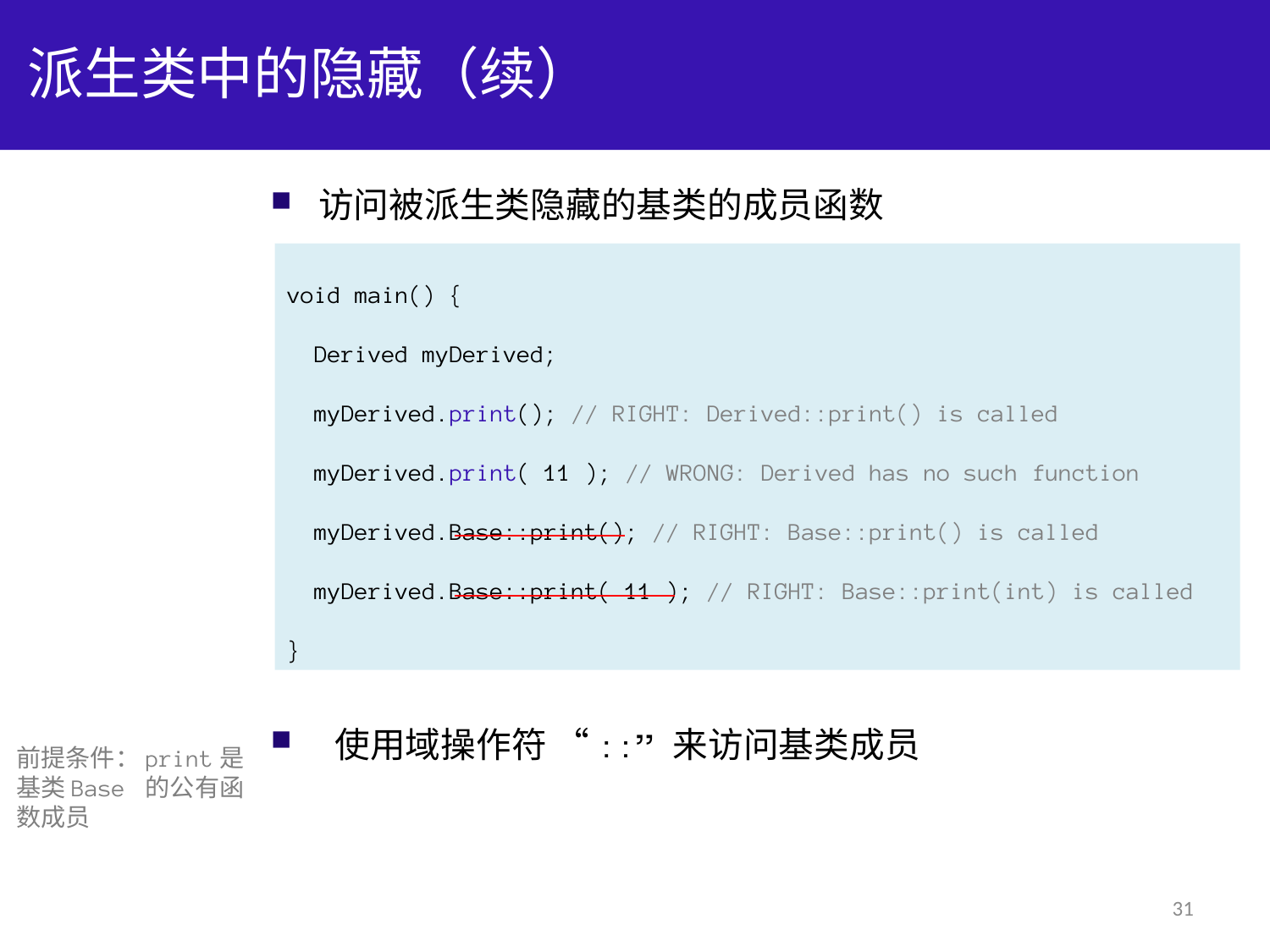

# 派生类中的隐藏（续）
访问被派生类隐藏的基类的成员函数

 使用域操作符 “::” 来访问基类成员
void main() {
  Derived myDerived;
  myDerived.print(); // RIGHT: Derived::print() is called
  myDerived.print( 11 ); // WRONG: Derived has no such function
  myDerived.Base::print(); // RIGHT: Base::print() is called
  myDerived.Base::print( 11 ); // RIGHT: Base::print(int) is called
}
前提条件：print是
基类Base 的公有函
数成员
31